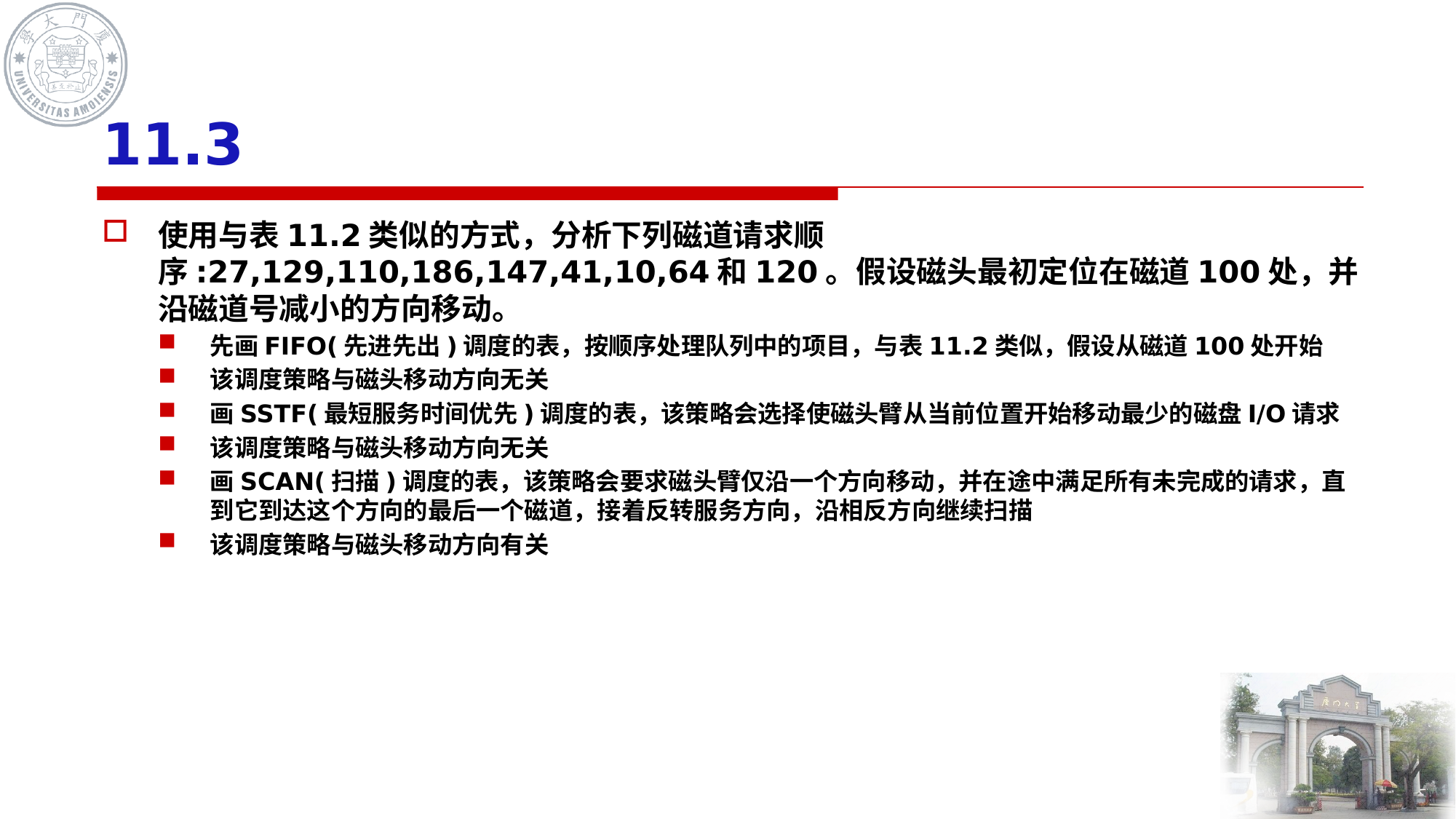

# 11.3
使用与表11.2类似的方式，分析下列磁道请求顺序:27,129,110,186,147,41,10,64和120。假设磁头最初定位在磁道100处，并沿磁道号减小的方向移动。
先画FIFO(先进先出)调度的表，按顺序处理队列中的项目，与表11.2类似，假设从磁道100处开始
该调度策略与磁头移动方向无关
画SSTF(最短服务时间优先)调度的表，该策略会选择使磁头臂从当前位置开始移动最少的磁盘I/O请求
该调度策略与磁头移动方向无关
画SCAN(扫描)调度的表，该策略会要求磁头臂仅沿一个方向移动，并在途中满足所有未完成的请求，直到它到达这个方向的最后一个磁道，接着反转服务方向，沿相反方向继续扫描
该调度策略与磁头移动方向有关